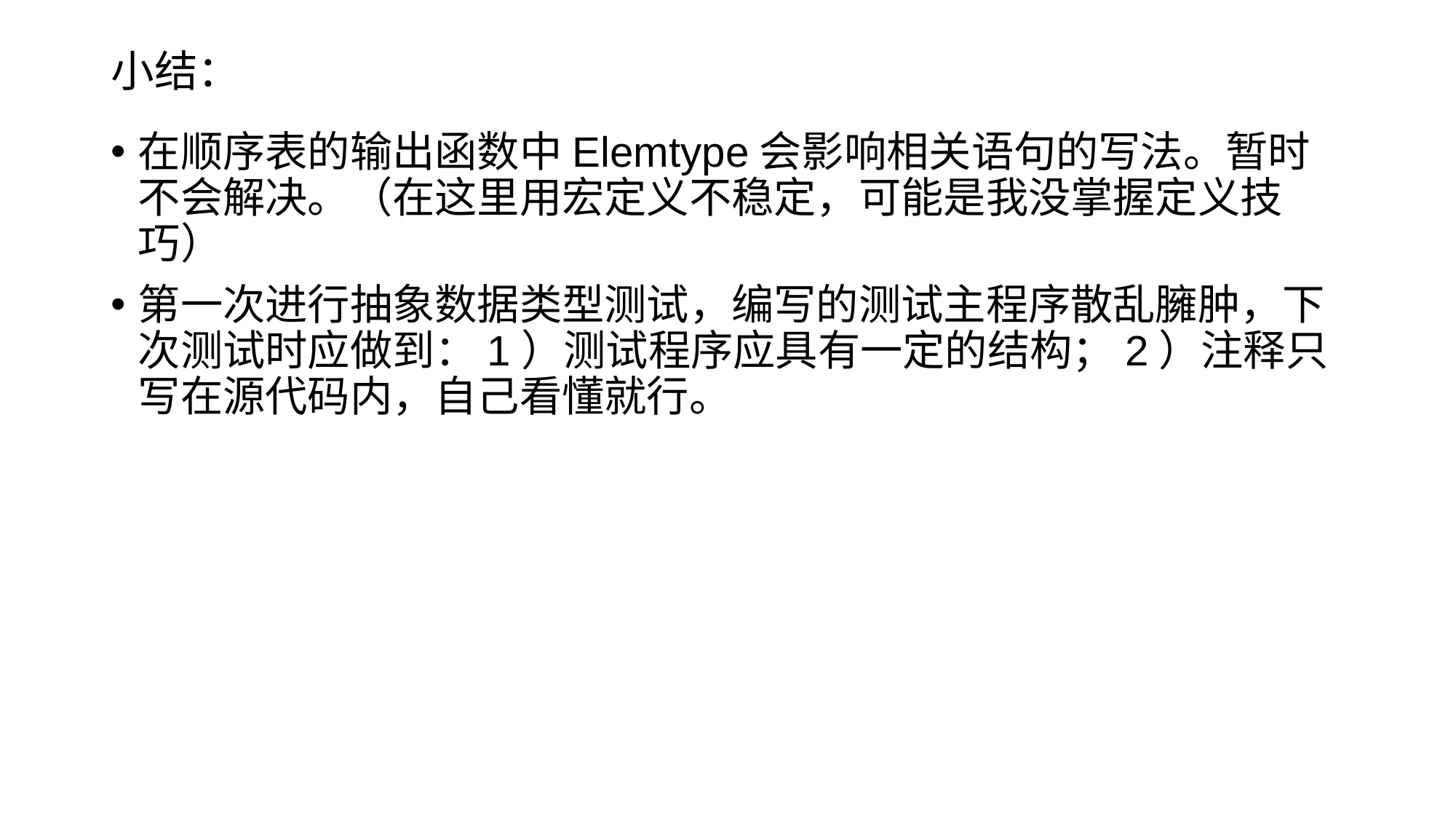

# 小结：
在顺序表的输出函数中Elemtype会影响相关语句的写法。暂时不会解决。（在这里用宏定义不稳定，可能是我没掌握定义技巧）
第一次进行抽象数据类型测试，编写的测试主程序散乱臃肿，下次测试时应做到：1）测试程序应具有一定的结构；2）注释只写在源代码内，自己看懂就行。